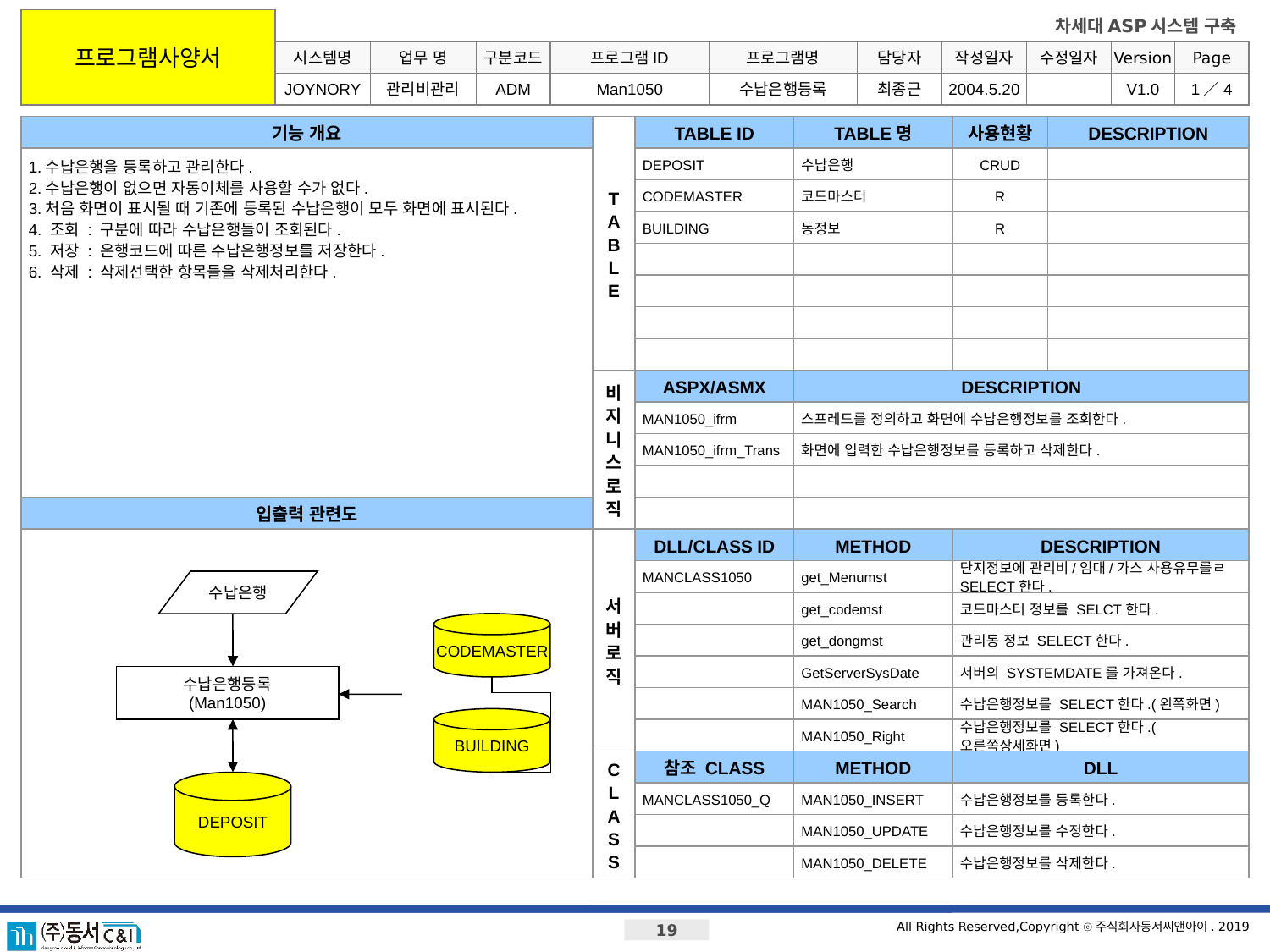

프로그램사양서
시스템명
업무 명
구분코드
프로그램ID
프로그램명
JOYNORY
관리비관리
ADM
Man1050
수납은행등록
최종근
2004.5.20

V1.0
1／4
기능 개요
T
A
B
L
E
TABLE ID
TABLE명
사용현황
DESCRIPTION
1.수납은행을 등록하고 관리한다.
2.수납은행이 없으면 자동이체를 사용할 수가 없다.
3.처음 화면이 표시될 때 기존에 등록된 수납은행이 모두 화면에 표시된다.
4. 조회 : 구분에 따라 수납은행들이 조회된다.
5. 저장 : 은행코드에 따른 수납은행정보를 저장한다.
6. 삭제 : 삭제선택한 항목들을 삭제처리한다.

DEPOSIT
수납은행
CRUD

CODEMASTER
코드마스터
R

BUILDING
동정보
R

비지니스로직
ASPX/ASMX
DESCRIPTION
MAN1050_ifrm
스프레드를 정의하고 화면에 수납은행정보를 조회한다.
MAN1050_ifrm_Trans
화면에 입력한 수납은행정보를 등록하고 삭제한다.

입출력 관련도

서버로직
DLL/CLASS ID
METHOD
DESCRIPTION
MANCLASS1050
get_Menumst
단지정보에 관리비/임대/가스 사용유무를ㄹ SELECT한다.
수납은행

get_codemst
코드마스터 정보를 SELCT한다.

CODEMASTER

get_dongmst
관리동 정보 SELECT한다.

GetServerSysDate
서버의 SYSTEMDATE를 가져온다.
수납은행등록
(Man1050)

MAN1050_Search
수납은행정보를 SELECT한다.(왼쪽화면)

BUILDING

MAN1050_Right
수납은행정보를 SELECT한다.(오른쪽상세화면)
C
L
A
S
S
참조 CLASS
METHOD
DLL
DEPOSIT
MANCLASS1050_Q

MAN1050_INSERT

수납은행정보를 등록한다.

MAN1050_UPDATE

수납은행정보를 수정한다.

MAN1050_DELETE

수납은행정보를 삭제한다.